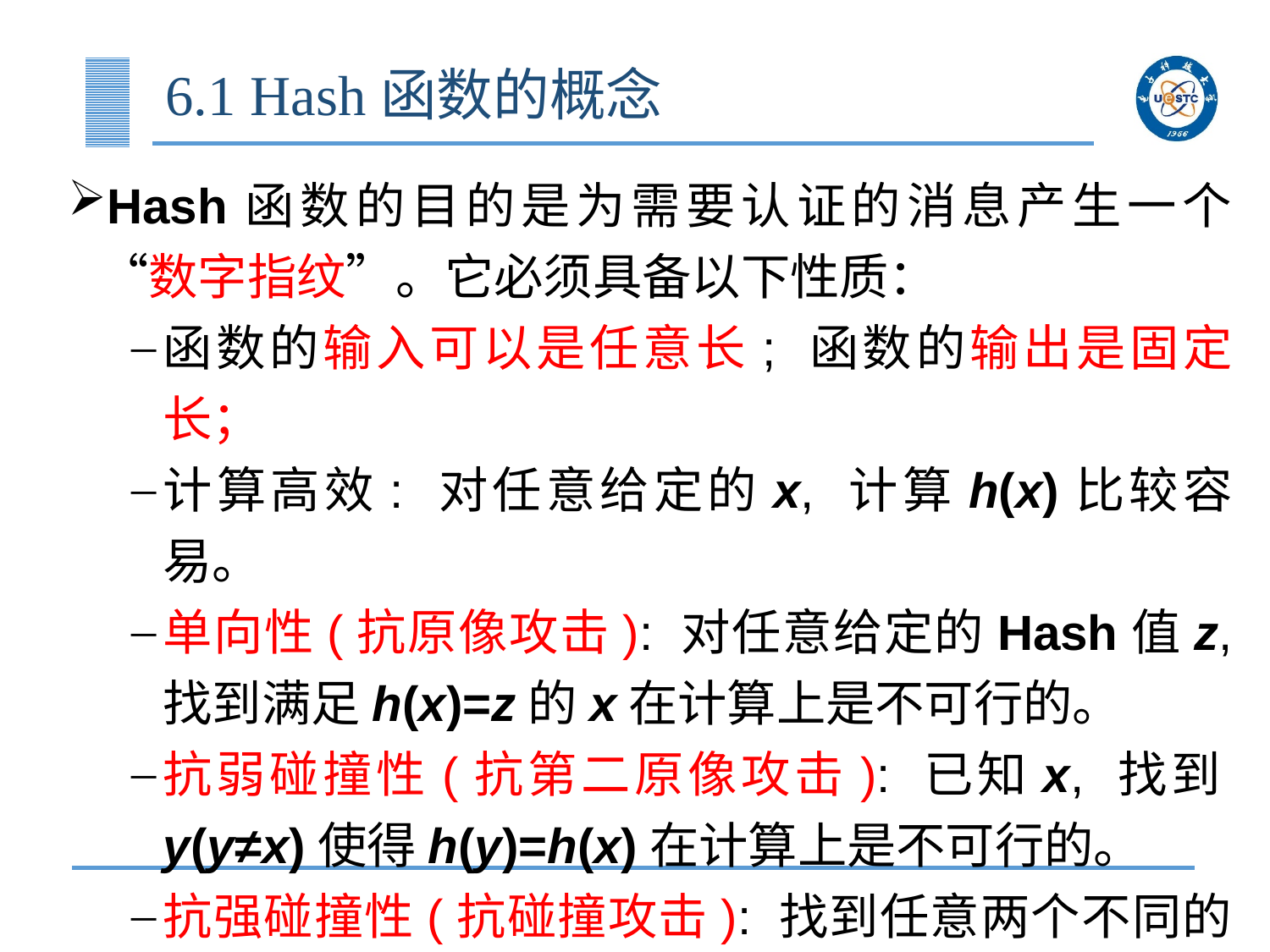

# 6.1 Hash函数的概念
Hash函数的目的是为需要认证的消息产生一个 “数字指纹”。它必须具备以下性质：
函数的输入可以是任意长; 函数的输出是固定长；
计算高效: 对任意给定的x, 计算h(x)比较容易。
单向性(抗原像攻击): 对任意给定的Hash值z, 找到满足h(x)=z的x在计算上是不可行的。
抗弱碰撞性(抗第二原像攻击): 已知x, 找到y(y≠x)使得h(y)=h(x)在计算上是不可行的。
抗强碰撞性(抗碰撞攻击): 找到任意两个不同的输入x, y, 使h(x)=h(y)在计算上是不可行的。